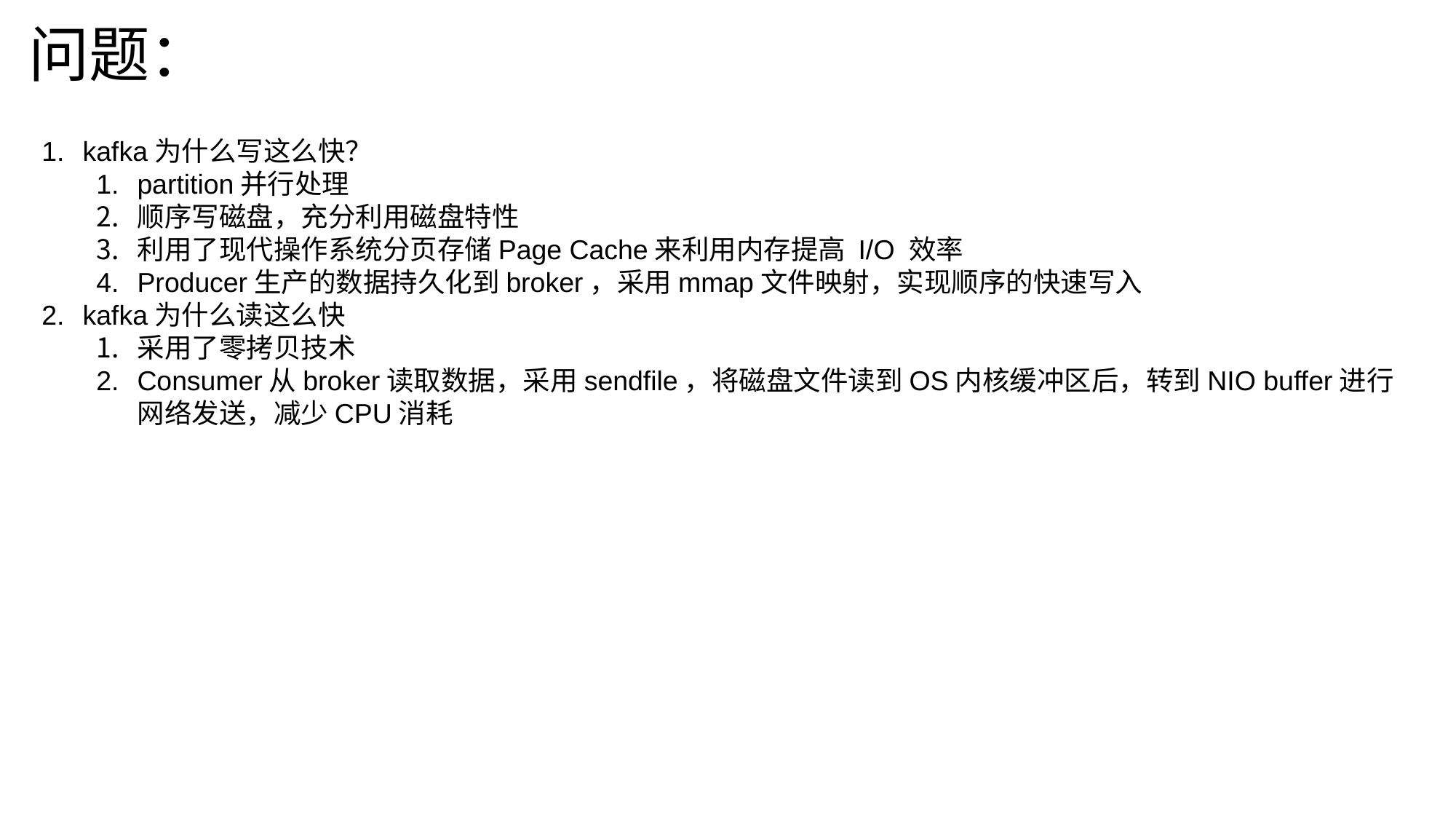

问题：

kafka为什么写这么快？
partition并行处理
顺序写磁盘，充分利用磁盘特性
利用了现代操作系统分页存储Page Cache来利用内存提高 I/O 效率
Producer生产的数据持久化到broker，采用mmap文件映射，实现顺序的快速写入
kafka为什么读这么快
采用了零拷贝技术
Consumer从broker读取数据，采用sendfile，将磁盘文件读到OS内核缓冲区后，转到NIO buffer进行网络发送，减少CPU消耗